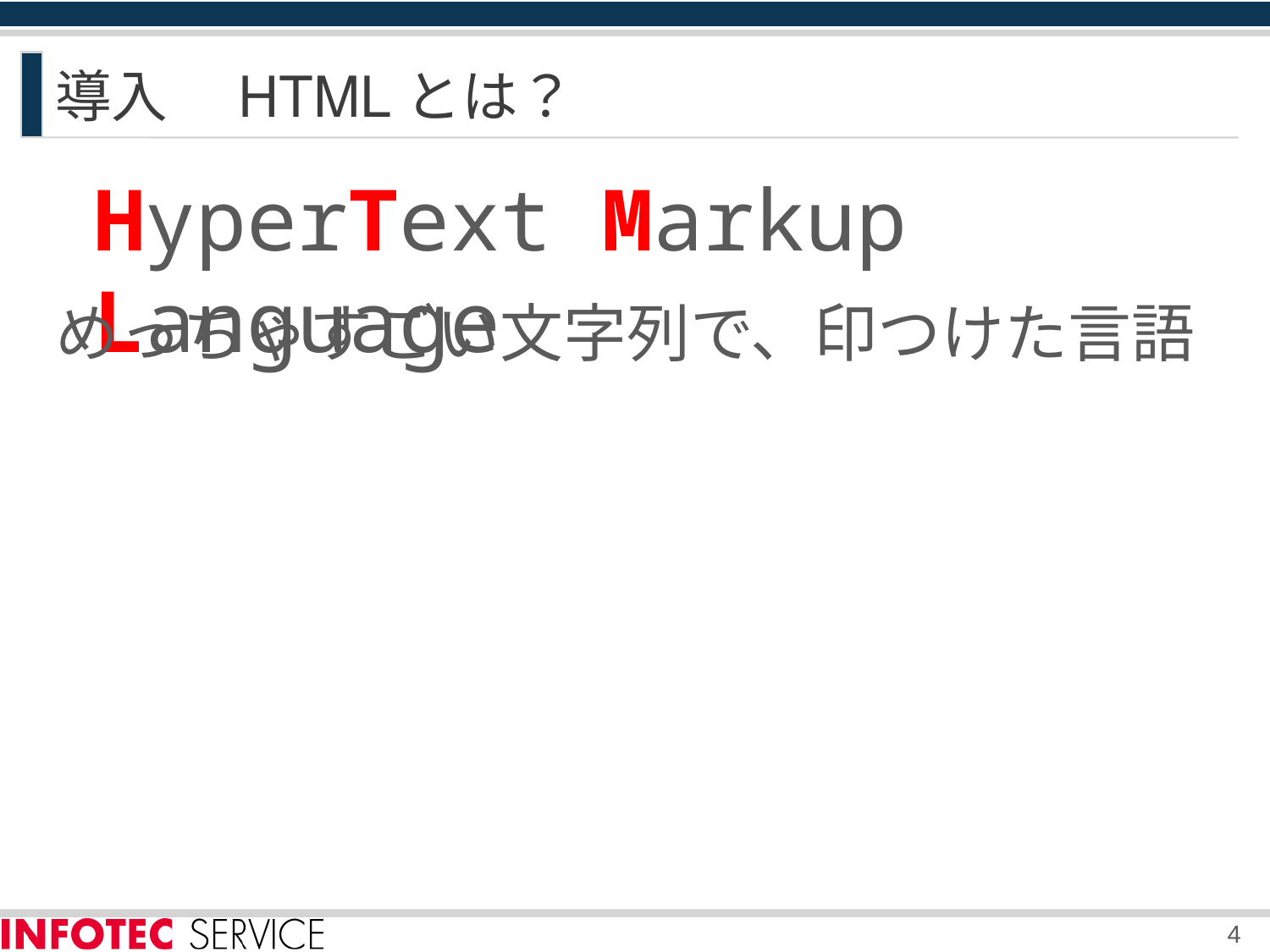

# 導入　HTMLとは？
HyperText Markup Language
めっちゃすごい文字列で、印つけた言語
P-01
P-01
4